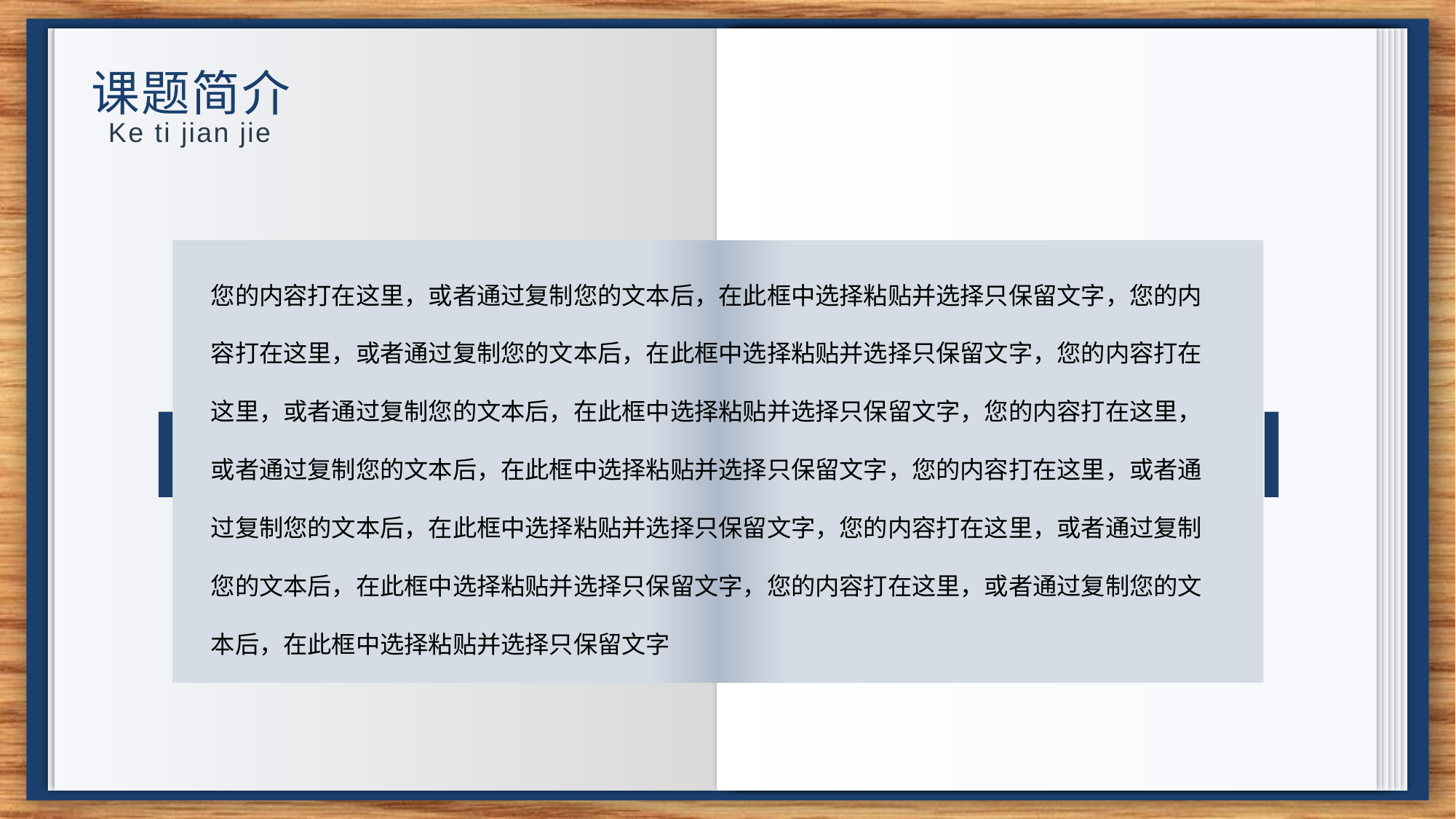

课题简介
Ke ti jian jie

您的内容打在这里，或者通过复制您的文本后，在此框中选择粘贴并选择只保留文字，您的内容打在这里，或者通过复制您的文本后，在此框中选择粘贴并选择只保留文字，您的内容打在这里，或者通过复制您的文本后，在此框中选择粘贴并选择只保留文字，您的内容打在这里，或者通过复制您的文本后，在此框中选择粘贴并选择只保留文字，您的内容打在这里，或者通过复制您的文本后，在此框中选择粘贴并选择只保留文字，您的内容打在这里，或者通过复制您的文本后，在此框中选择粘贴并选择只保留文字，您的内容打在这里，或者通过复制您的文本后，在此框中选择粘贴并选择只保留文字